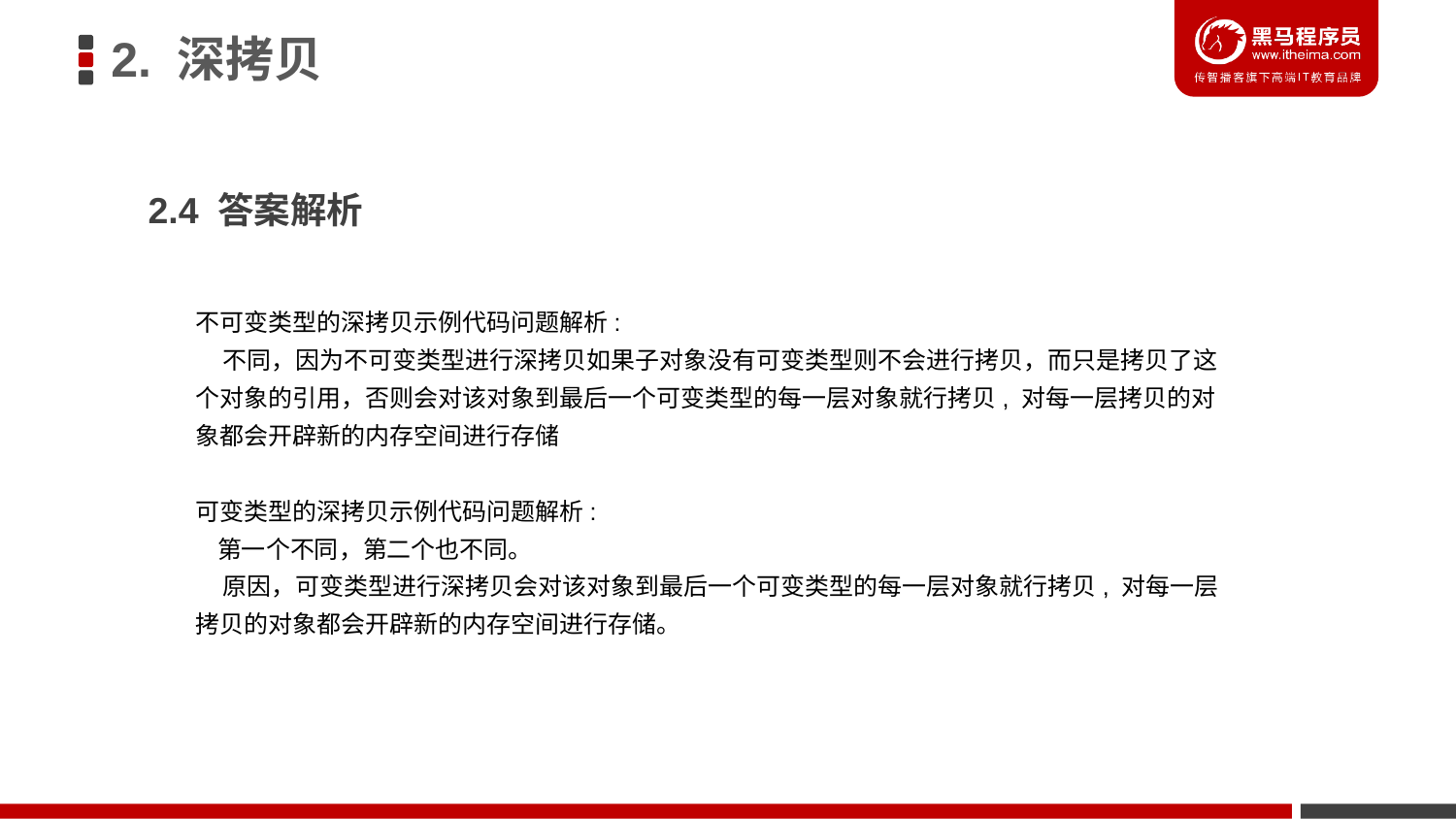

2. 深拷贝
2.4 答案解析
不可变类型的深拷贝示例代码问题解析:
    不同，因为不可变类型进行深拷贝如果子对象没有可变类型则不会进行拷贝，而只是拷贝了这个对象的引用，否则会对该对象到最后一个可变类型的每一层对象就行拷贝, 对每一层拷贝的对象都会开辟新的内存空间进行存储

可变类型的深拷贝示例代码问题解析:
   第一个不同，第二个也不同。
    原因，可变类型进行深拷贝会对该对象到最后一个可变类型的每一层对象就行拷贝, 对每一层拷贝的对象都会开辟新的内存空间进行存储。